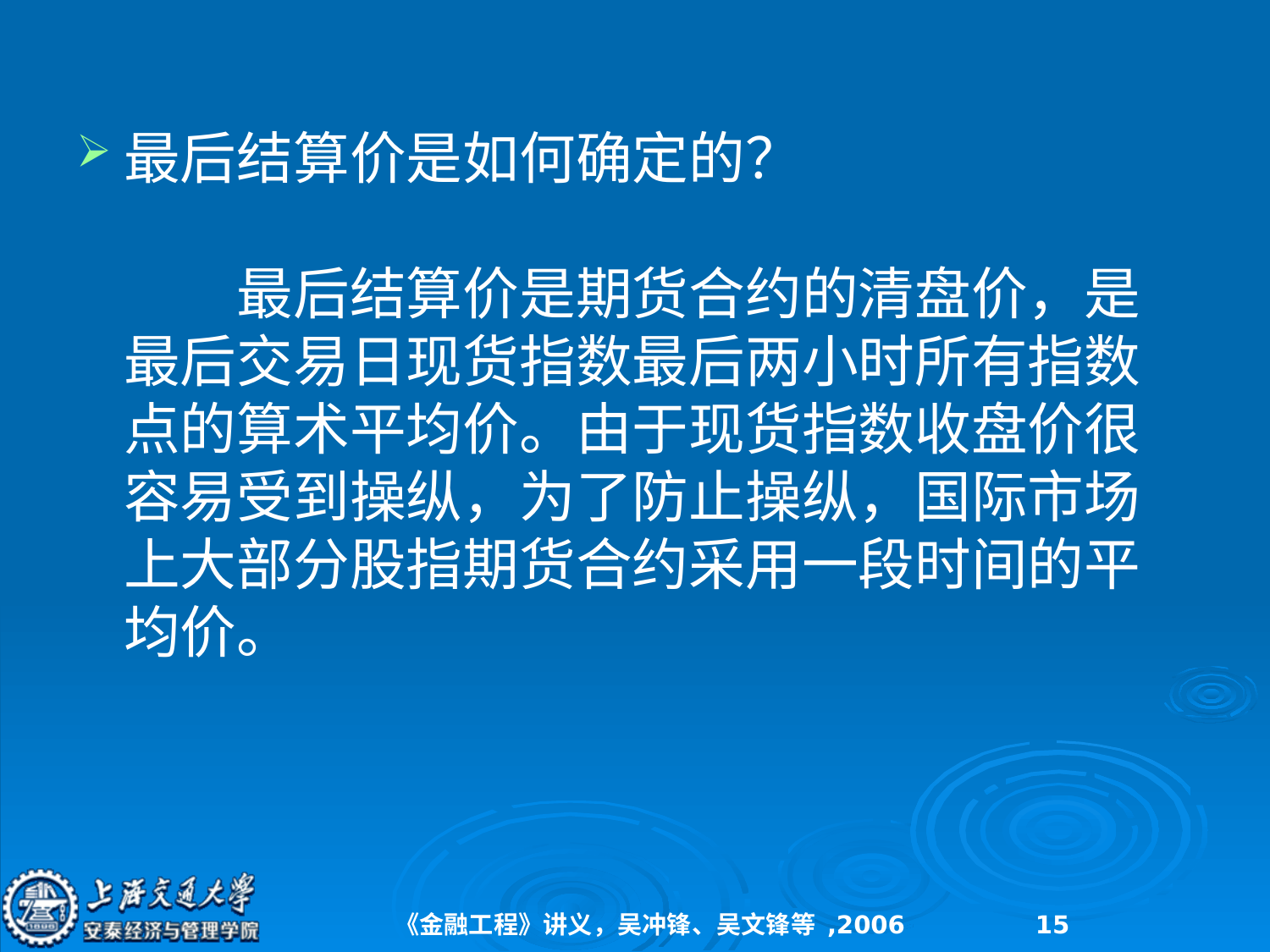

最后结算价是如何确定的？
　　最后结算价是期货合约的清盘价，是最后交易日现货指数最后两小时所有指数点的算术平均价。由于现货指数收盘价很容易受到操纵，为了防止操纵，国际市场上大部分股指期货合约采用一段时间的平均价。